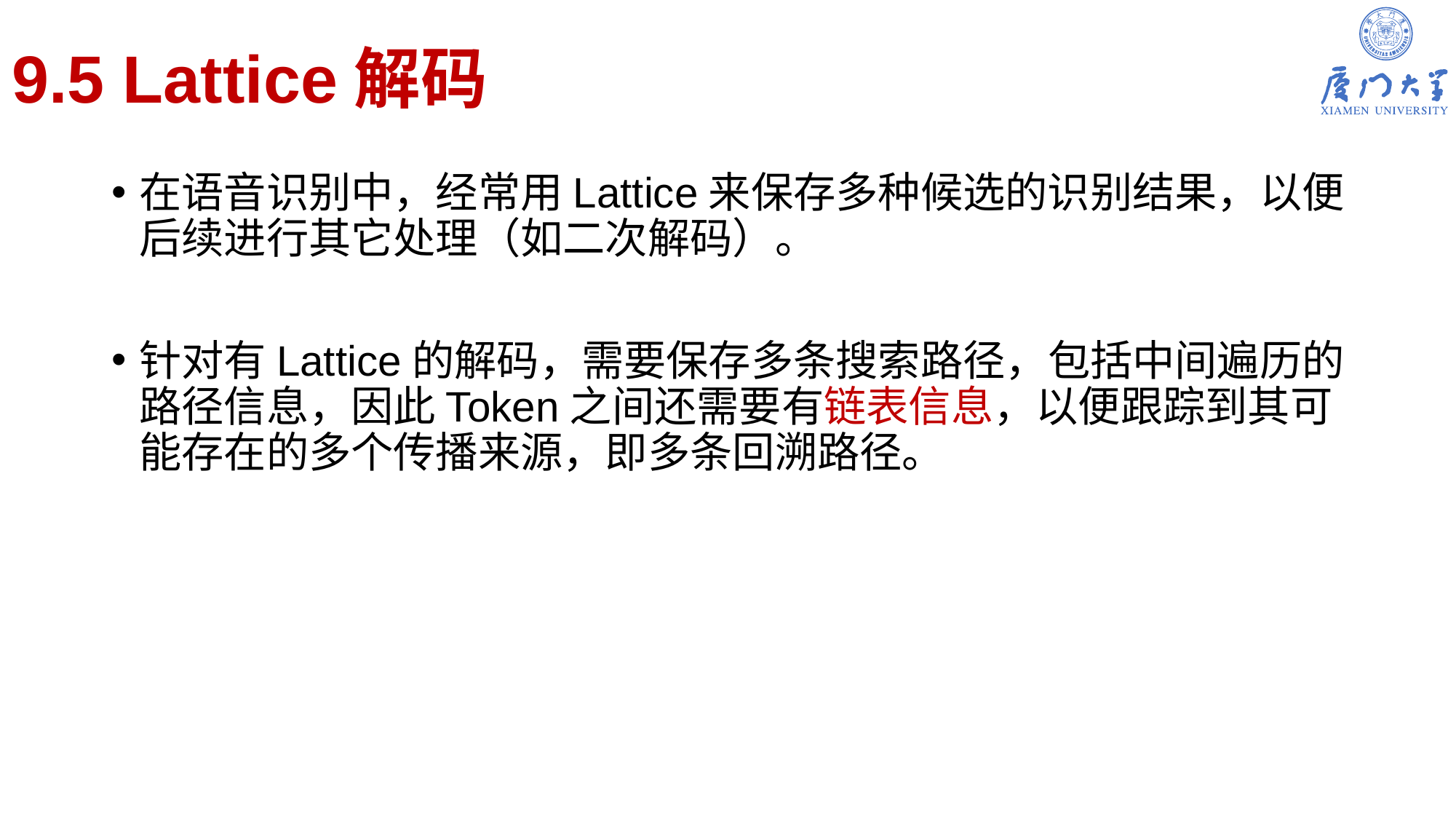

# 9.5 Lattice解码
在语音识别中，经常用Lattice来保存多种候选的识别结果，以便后续进行其它处理（如二次解码）。

针对有Lattice的解码，需要保存多条搜索路径，包括中间遍历的路径信息，因此Token之间还需要有链表信息，以便跟踪到其可能存在的多个传播来源，即多条回溯路径。